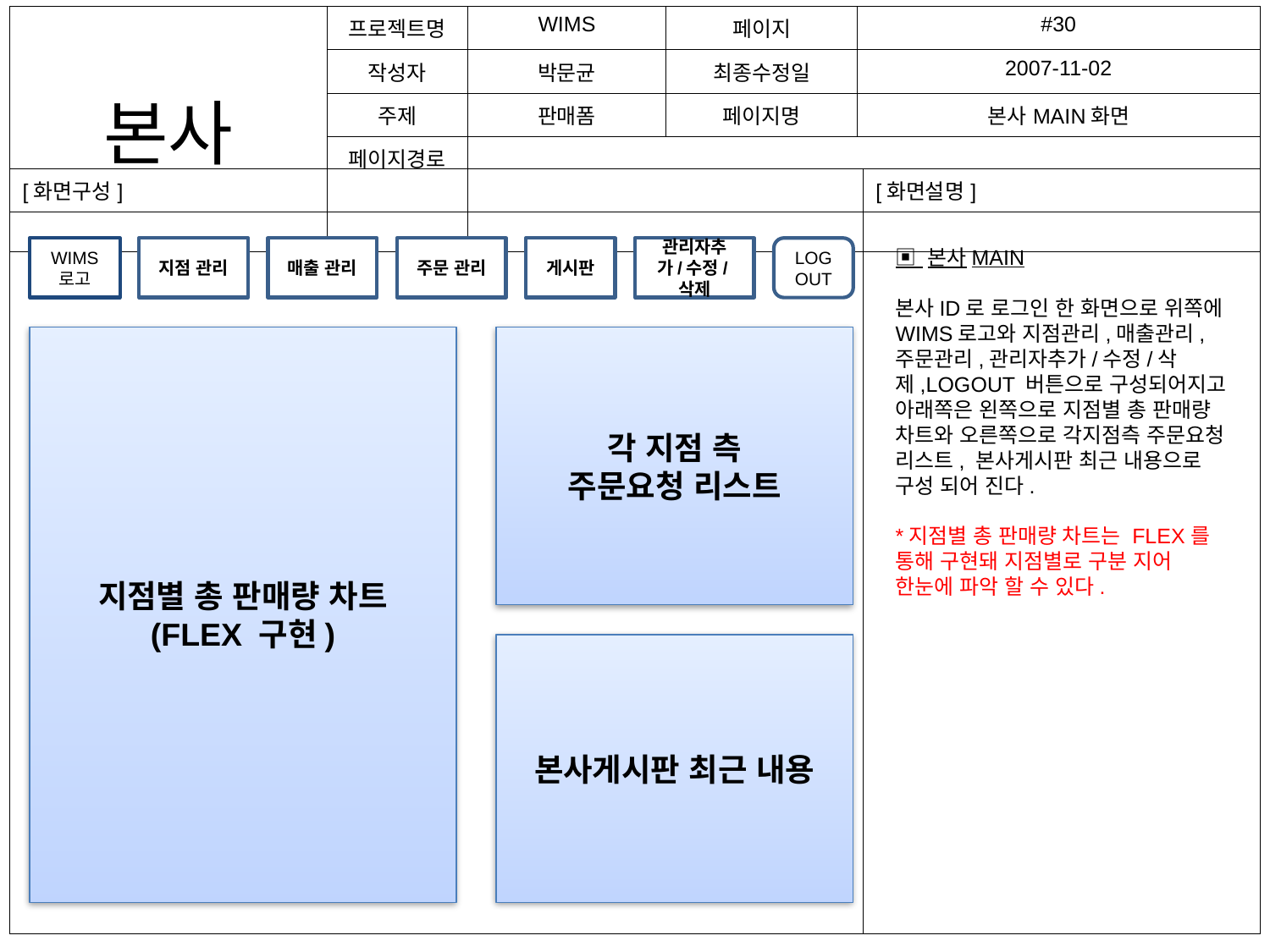

| 본사 | 프로젝트명 | WIMS | 페이지 | #30 |
| --- | --- | --- | --- | --- |
|  | 작성자 | 박문균 | 최종수정일 | 2007-11-02 |
|  | 주제 | 판매폼 | 페이지명 | 본사MAIN화면 |
|  | 페이지경로 |  |  |  |
| [화면구성] | [화면설명] |
| --- | --- |
|  |  |
관리자추가/수정/삭제
WIMS
로고
지점 관리
매출 관리
주문 관리
게시판
LOG OUT
▣ 본사MAIN

본사ID로 로그인 한 화면으로 위쪽에 WIMS로고와 지점관리,매출관리,주문관리,관리자추가/수정/삭제,LOGOUT 버튼으로 구성되어지고 아래쪽은 왼쪽으로 지점별 총 판매량 차트와 오른쪽으로 각지점측 주문요청 리스트, 본사게시판 최근 내용으로 구성 되어 진다.

*지점별 총 판매량 차트는 FLEX를 통해 구현돼 지점별로 구분 지어 한눈에 파악 할 수 있다.
지점별 총 판매량 차트
(FLEX 구현)
각 지점 측
주문요청 리스트
본사게시판 최근 내용